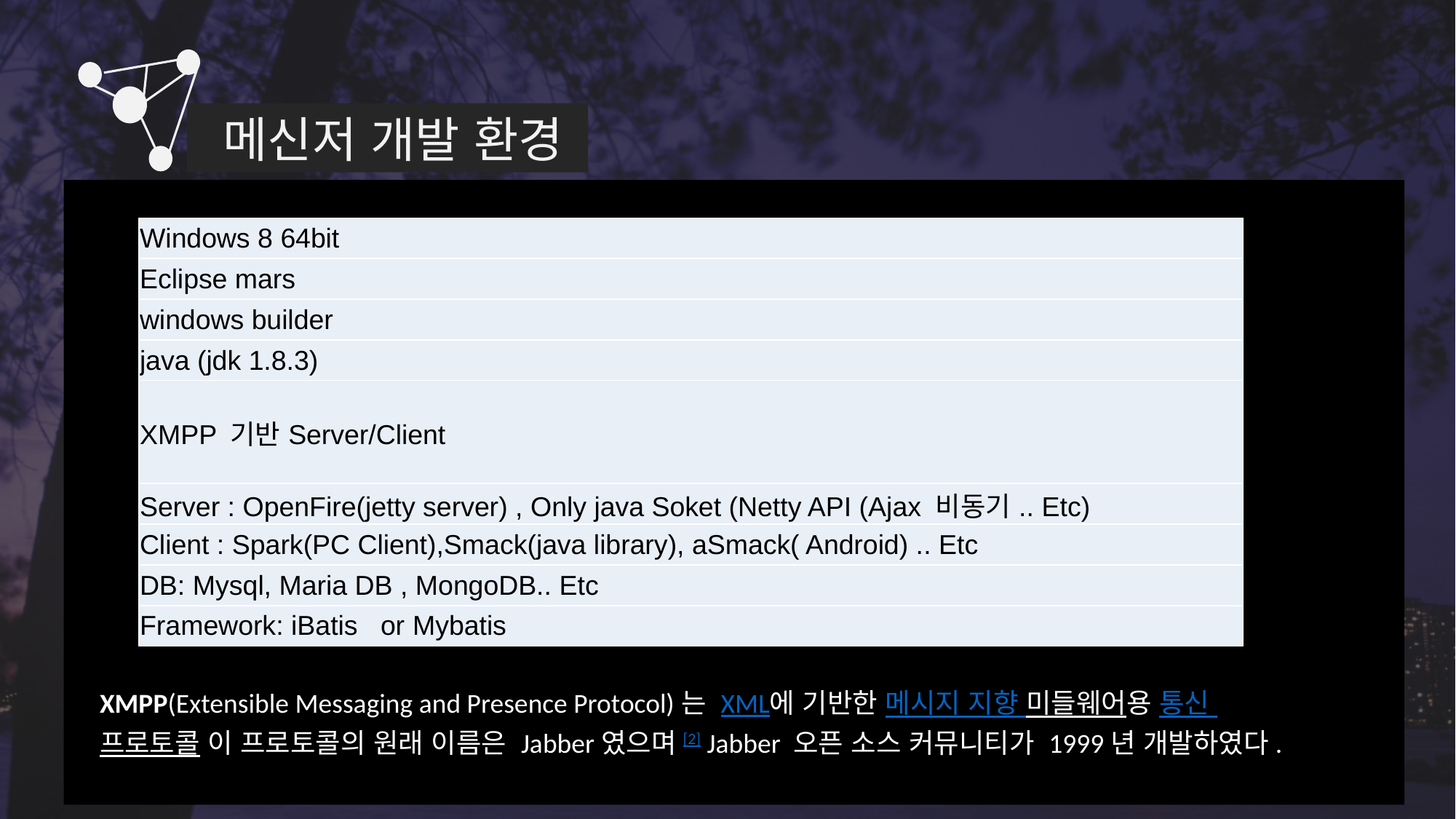

메신저 개발 환경

| Windows 8 64bit |
| --- |
| Eclipse mars |
| windows builder |
| java (jdk 1.8.3) |
| XMPP 기반Server/Client |
| Server : OpenFire(jetty server) , Only java Soket (Netty API (Ajax 비동기.. Etc) |
| Client : Spark(PC Client),Smack(java library), aSmack( Android) .. Etc |
| DB: Mysql, Maria DB , MongoDB.. Etc |
| Framework: iBatis or Mybatis |
XMPP(Extensible Messaging and Presence Protocol)는 XML에 기반한 메시지 지향 미들웨어용 통신 프로토콜 이 프로토콜의 원래 이름은 Jabber였으며[2] Jabber 오픈 소스 커뮤니티가 1999년 개발하였다.